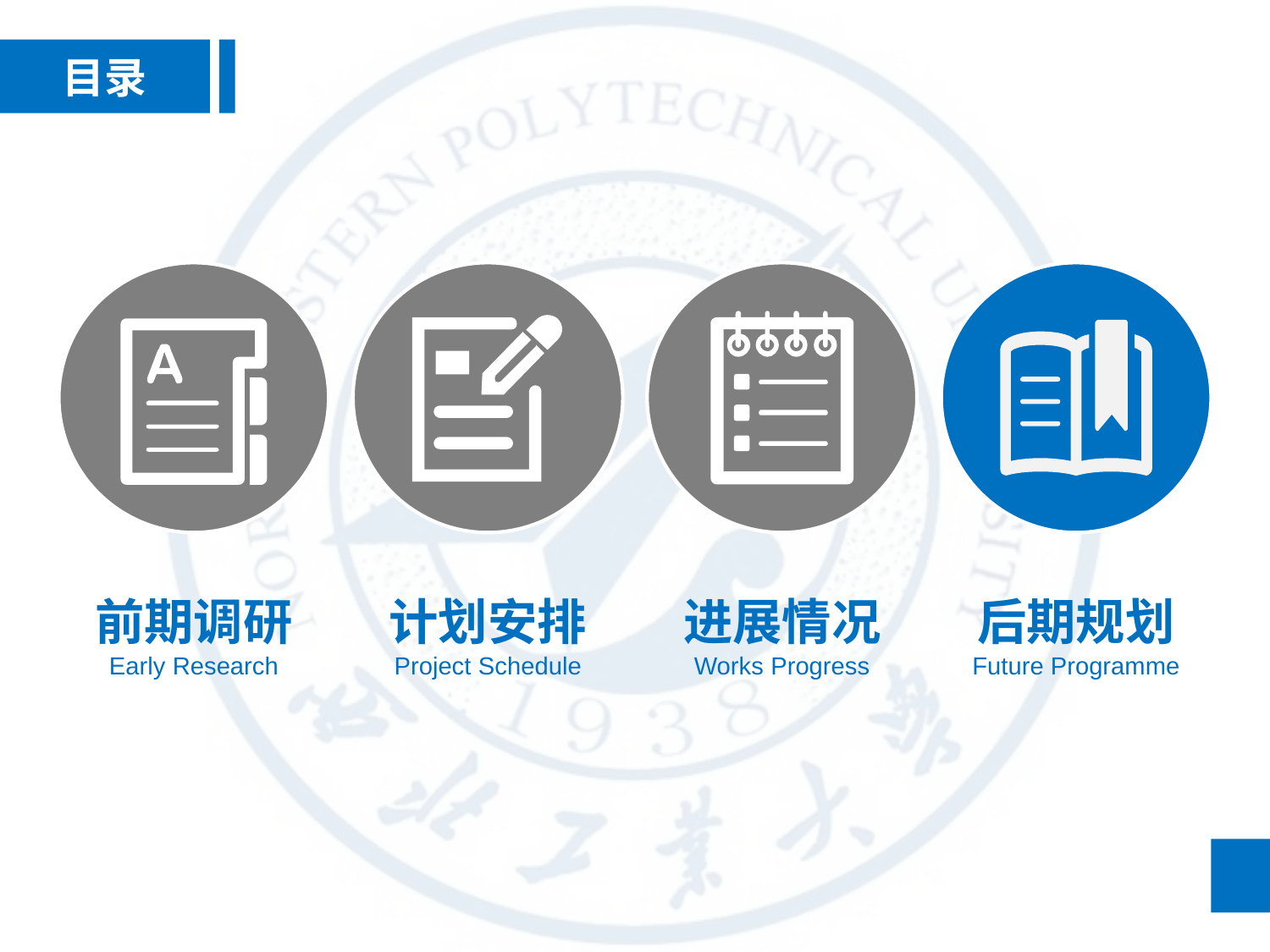

目录

前期调研
Early Research
计划安排
Project Schedule
进展情况
Works Progress
后期规划
Future Programme